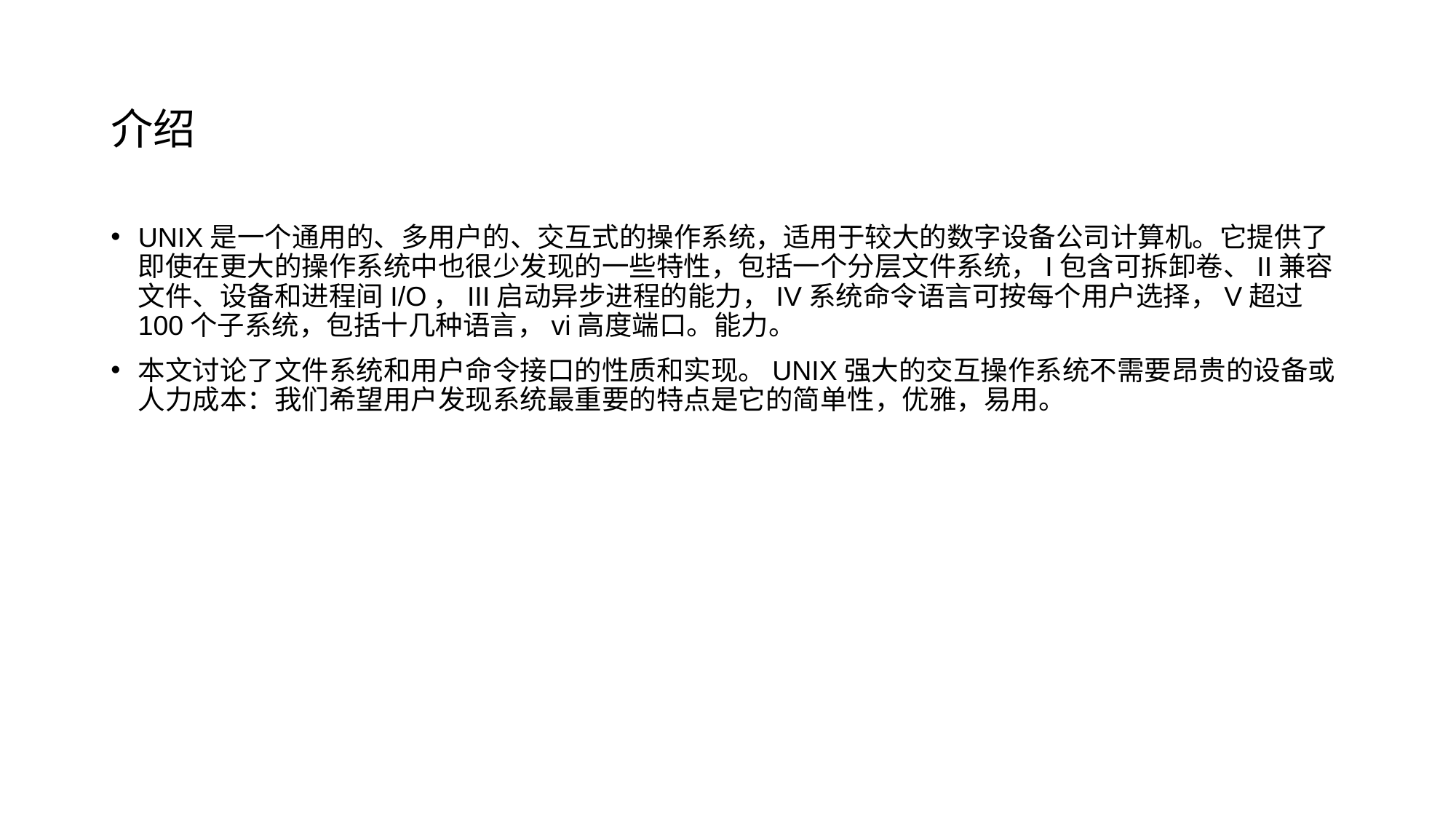

# 介绍
UNIX是一个通用的、多用户的、交互式的操作系统，适用于较大的数字设备公司计算机。它提供了即使在更大的操作系统中也很少发现的一些特性，包括一个分层文件系统，I包含可拆卸卷、II兼容文件、设备和进程间I/O，III启动异步进程的能力，IV系统命令语言可按每个用户选择，V超过100个子系统，包括十几种语言，vi高度端口。能力。
本文讨论了文件系统和用户命令接口的性质和实现。UNIX强大的交互操作系统不需要昂贵的设备或人力成本：我们希望用户发现系统最重要的特点是它的简单性，优雅，易用。